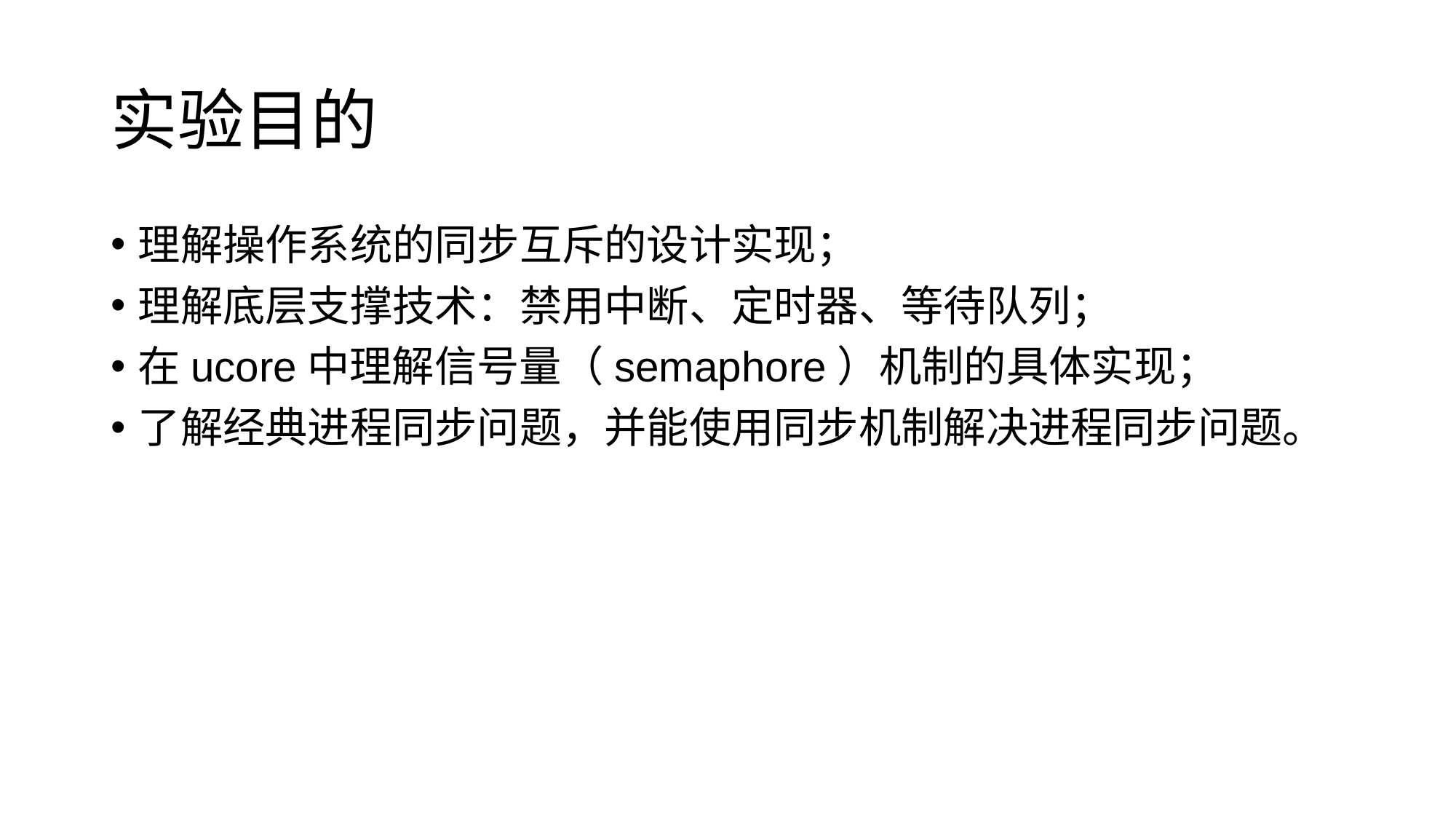

# 实验目的
理解操作系统的同步互斥的设计实现；
理解底层支撑技术：禁用中断、定时器、等待队列；
在ucore中理解信号量（semaphore）机制的具体实现；
了解经典进程同步问题，并能使用同步机制解决进程同步问题。